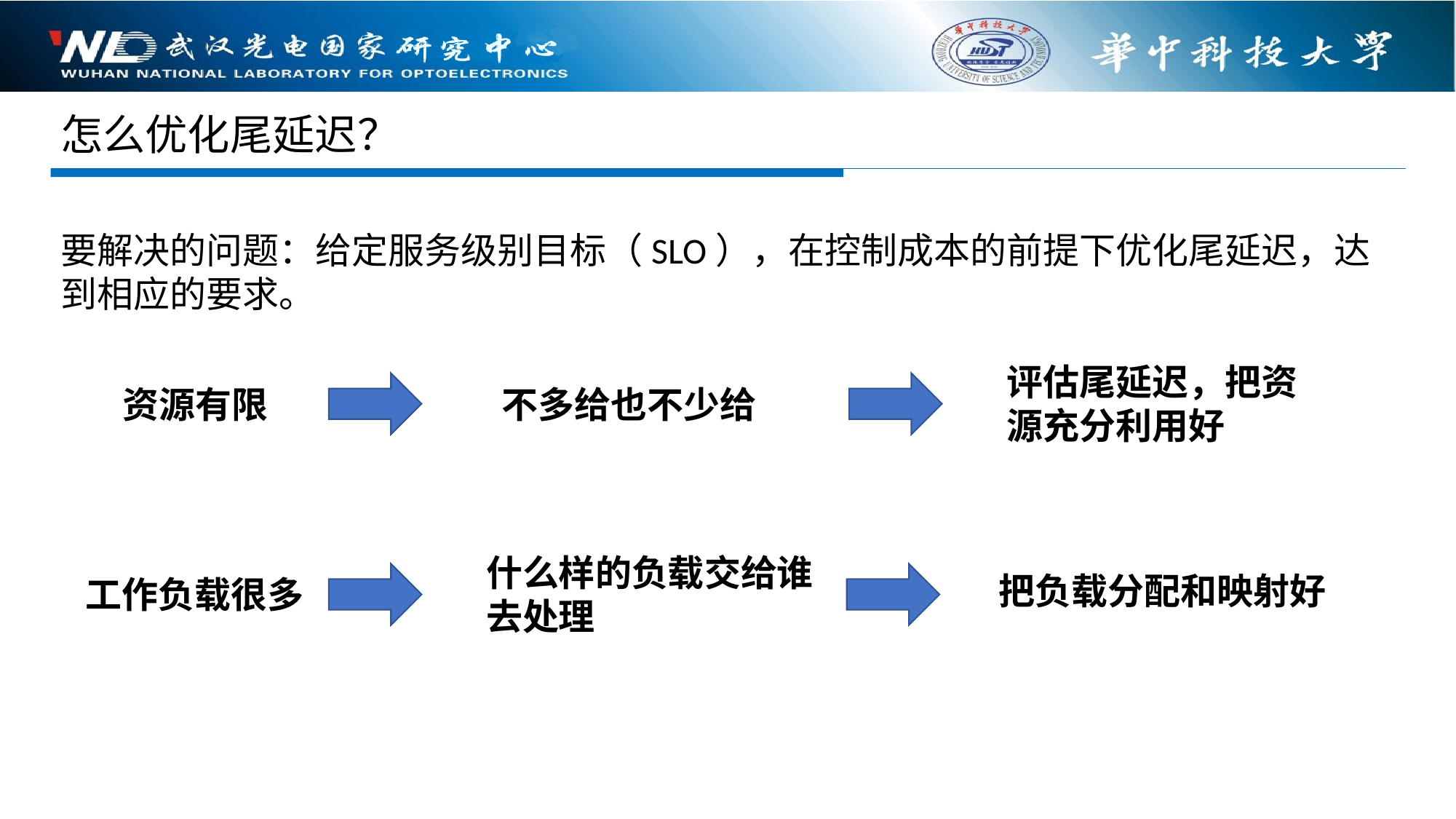

# 怎么优化尾延迟？
要解决的问题：给定服务级别目标（SLO），在控制成本的前提下优化尾延迟，达到相应的要求。
评估尾延迟，把资源充分利用好

资源有限
不多给也不少给
什么样的负载交给谁去处理
把负载分配和映射好

工作负载很多